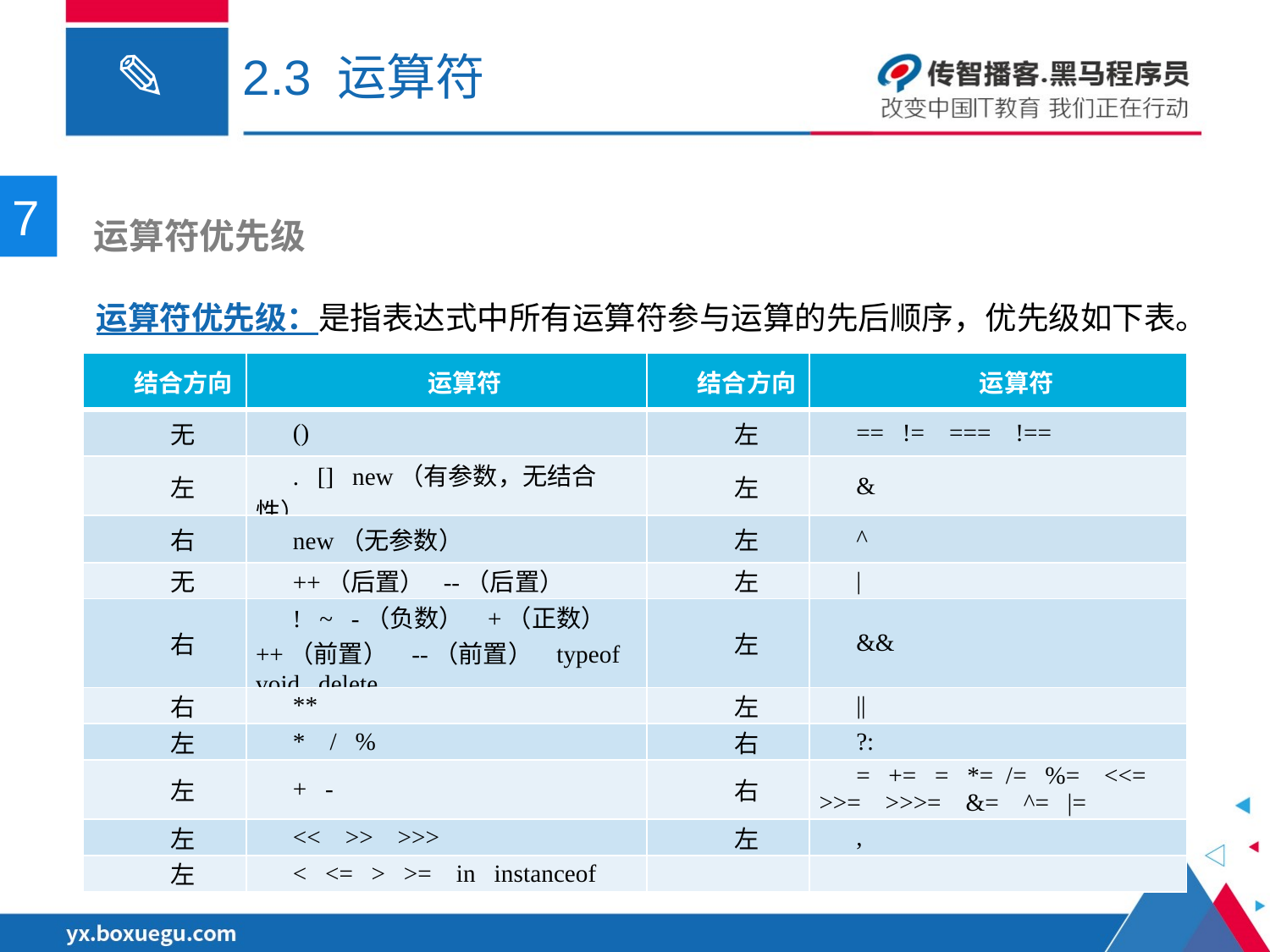

# 2.3 运算符

7
  运算符优先级
运算符优先级：是指表达式中所有运算符参与运算的先后顺序，优先级如下表。
| 结合方向 | 运算符 | 结合方向 | 运算符 |
| --- | --- | --- | --- |
| 无 | () | 左 | ==   !=    ===    !== |
| 左 | . [] new（有参数，无结合性） | 左 | & |
| 右 | new（无参数） | 左 | ^ |
| 无 | ++（后置）  --（后置） | 左 | | |
| 右 | !   ~   -（负数）   +（正数）   ++（前置）   --（前置）   typeof   void   delete | 左 | && |
| 右 | \*\* | 左 | || |
| 左 | \*    /   % | 右 | ?: |
| 左 | +   - | 右 | =   +=   =   \*=  /=   %=    <<=   >>=    >>>=    &=    ^=   |= |
| 左 | <<    >>    >>> | 左 | , |
| 左 | <   <=   >   >=    in   instanceof |  |  |